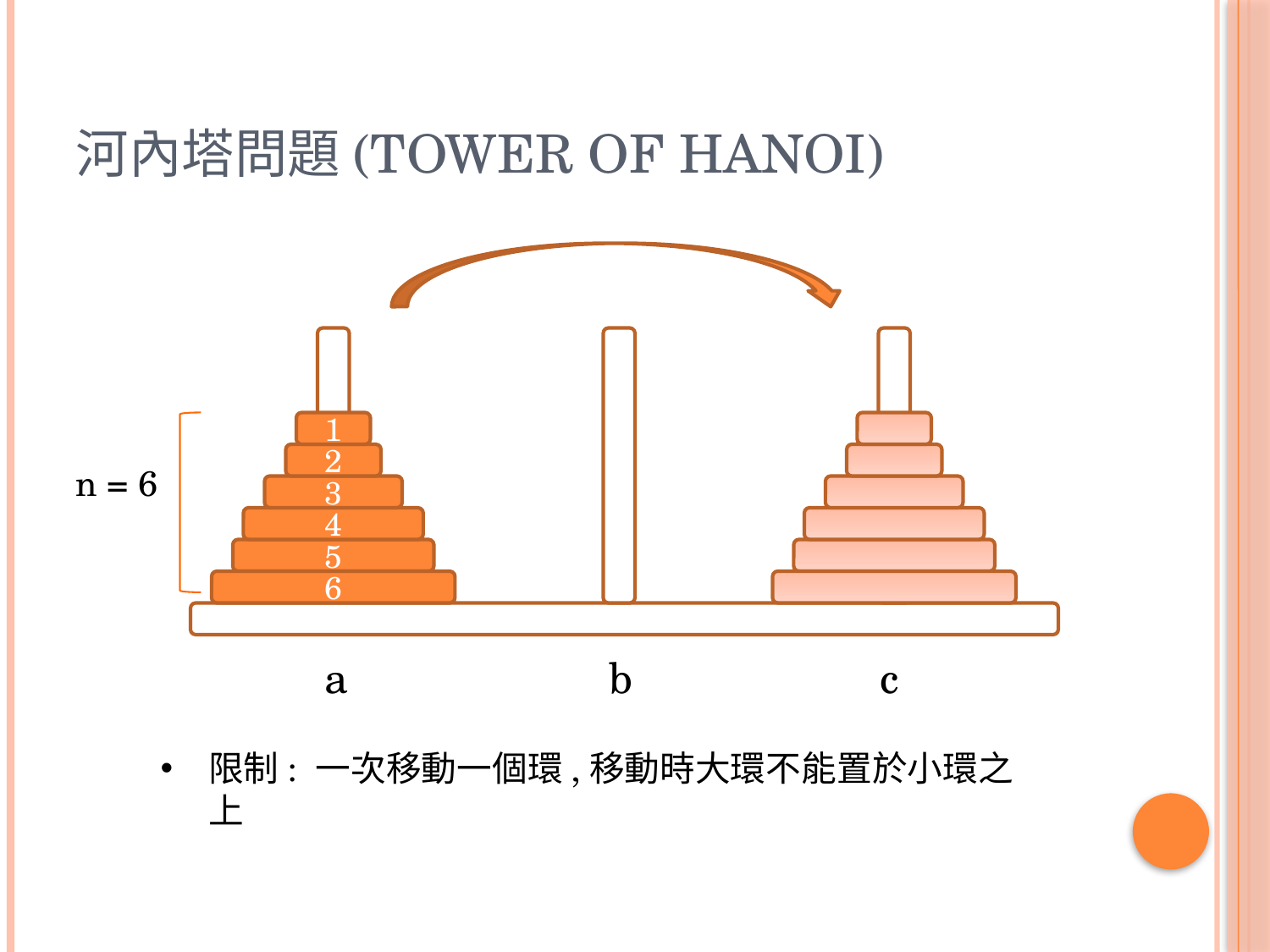

# 河內塔問題(Tower of Hanoi)

1

2

n = 6
3

4

5

6

c
a
b
限制: 一次移動一個環,移動時大環不能置於小環之上